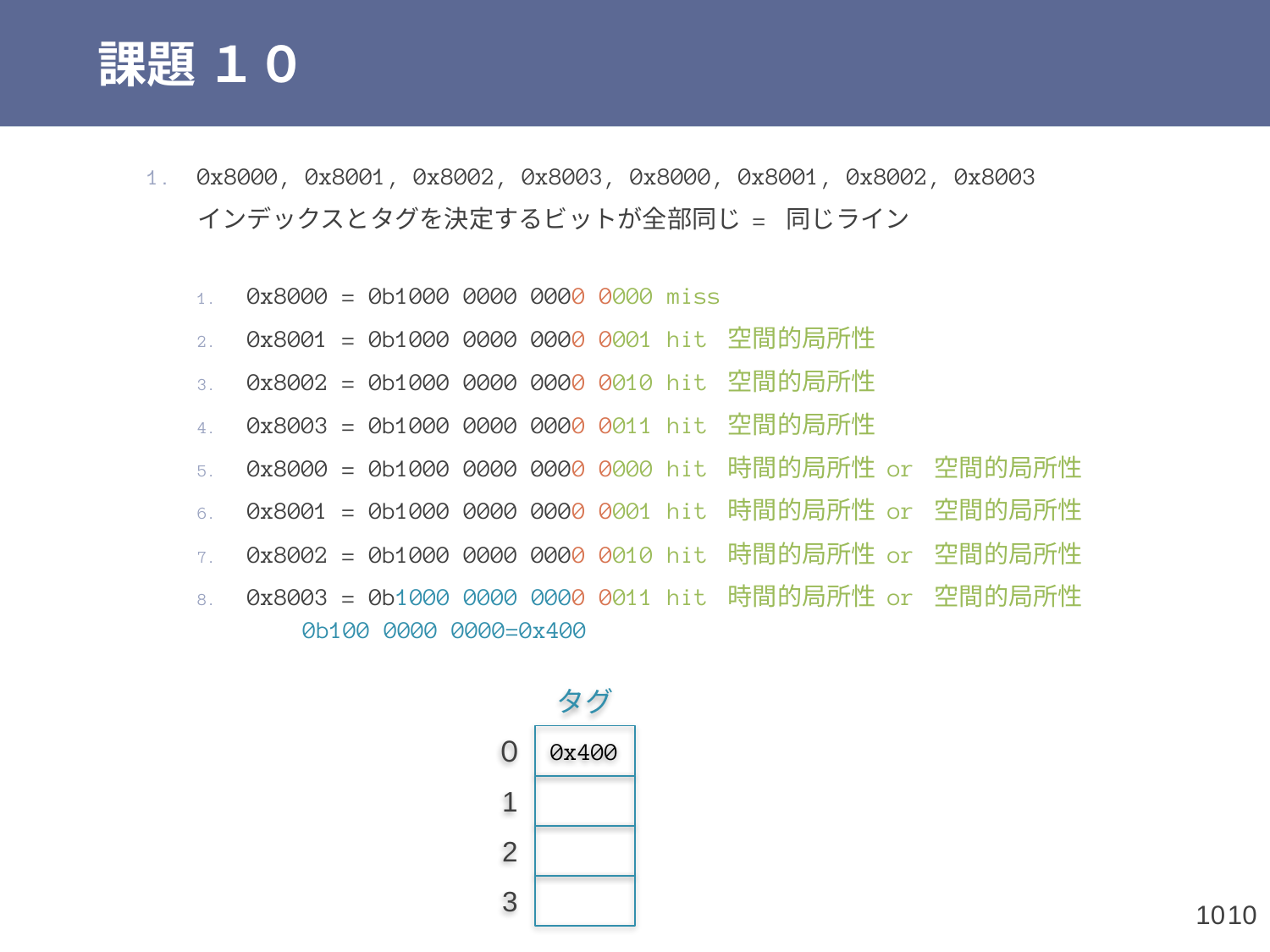

# 課題 １０
0x8000, 0x8001, 0x8002, 0x8003, 0x8000, 0x8001, 0x8002, 0x8003
インデックスとタグを決定するビットが全部同じ = 同じライン
0x8000 = 0b1000 0000 0000 0000 miss
0x8001 = 0b1000 0000 0000 0001 hit 空間的局所性
0x8002 = 0b1000 0000 0000 0010 hit 空間的局所性
0x8003 = 0b1000 0000 0000 0011 hit 空間的局所性
0x8000 = 0b1000 0000 0000 0000 hit 時間的局所性 or 空間的局所性
0x8001 = 0b1000 0000 0000 0001 hit 時間的局所性 or 空間的局所性
0x8002 = 0b1000 0000 0000 0010 hit 時間的局所性 or 空間的局所性
0x8003 = 0b1000 0000 0000 0011 hit 時間的局所性 or 空間的局所性
         0b100 0000 0000=0x400

タグ
０
0x400
1

2

10
3